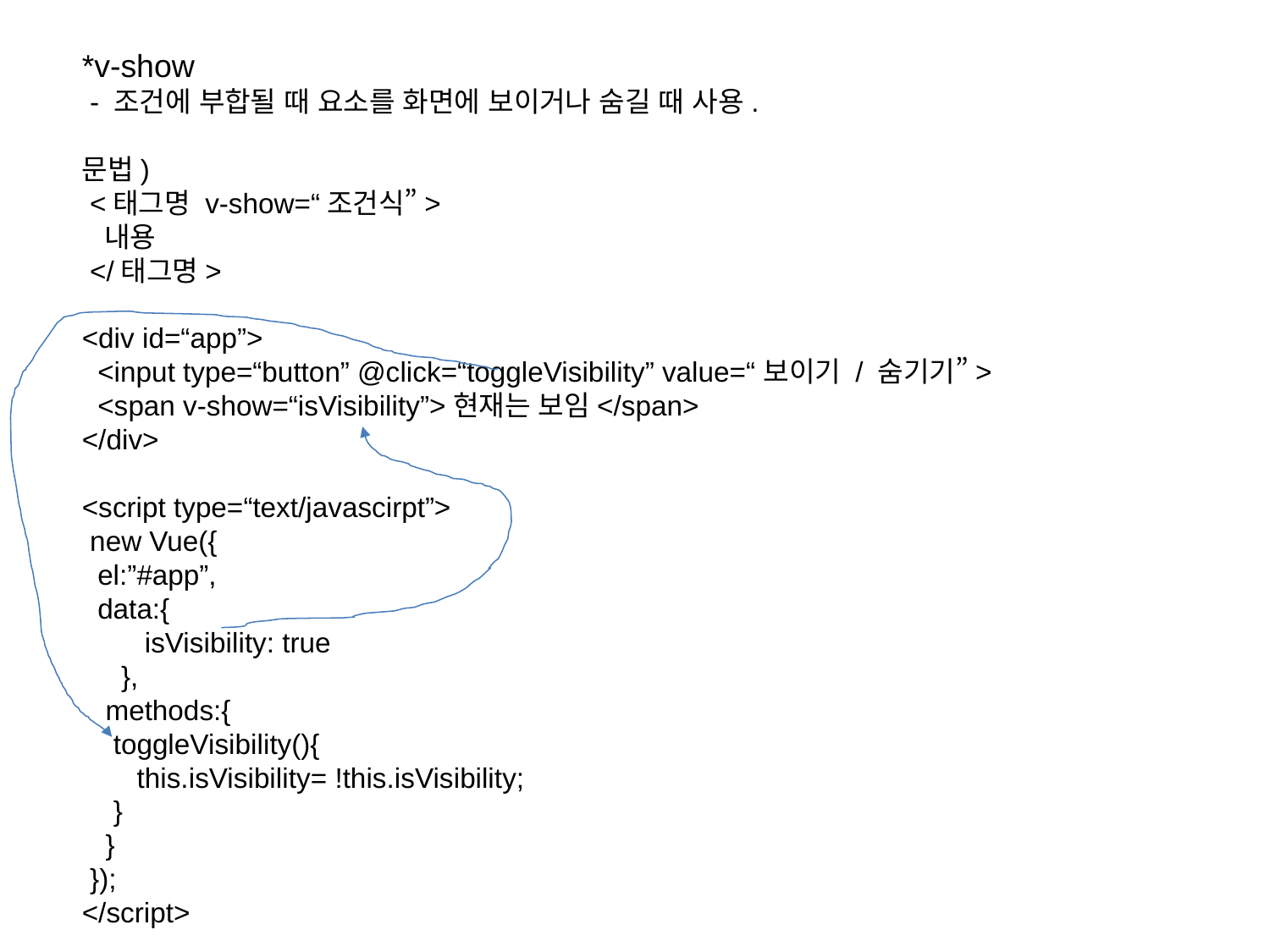

*v-show
 - 조건에 부합될 때 요소를 화면에 보이거나 숨길 때 사용.

문법)
 <태그명 v-show=“조건식”>
  내용
 </태그명>

<div id=“app”>
  <input type=“button” @click=“toggleVisibility” value=“보이기 / 숨기기”>
  <span v-show=“isVisibility”>현재는 보임</span>
</div>

<script type=“text/javascirpt”>
 new Vue({
  el:”#app”,
  data:{
        isVisibility: true
     },
   methods:{
    toggleVisibility(){
       this.isVisibility= !this.isVisibility;
    }
   }
 });
</script>